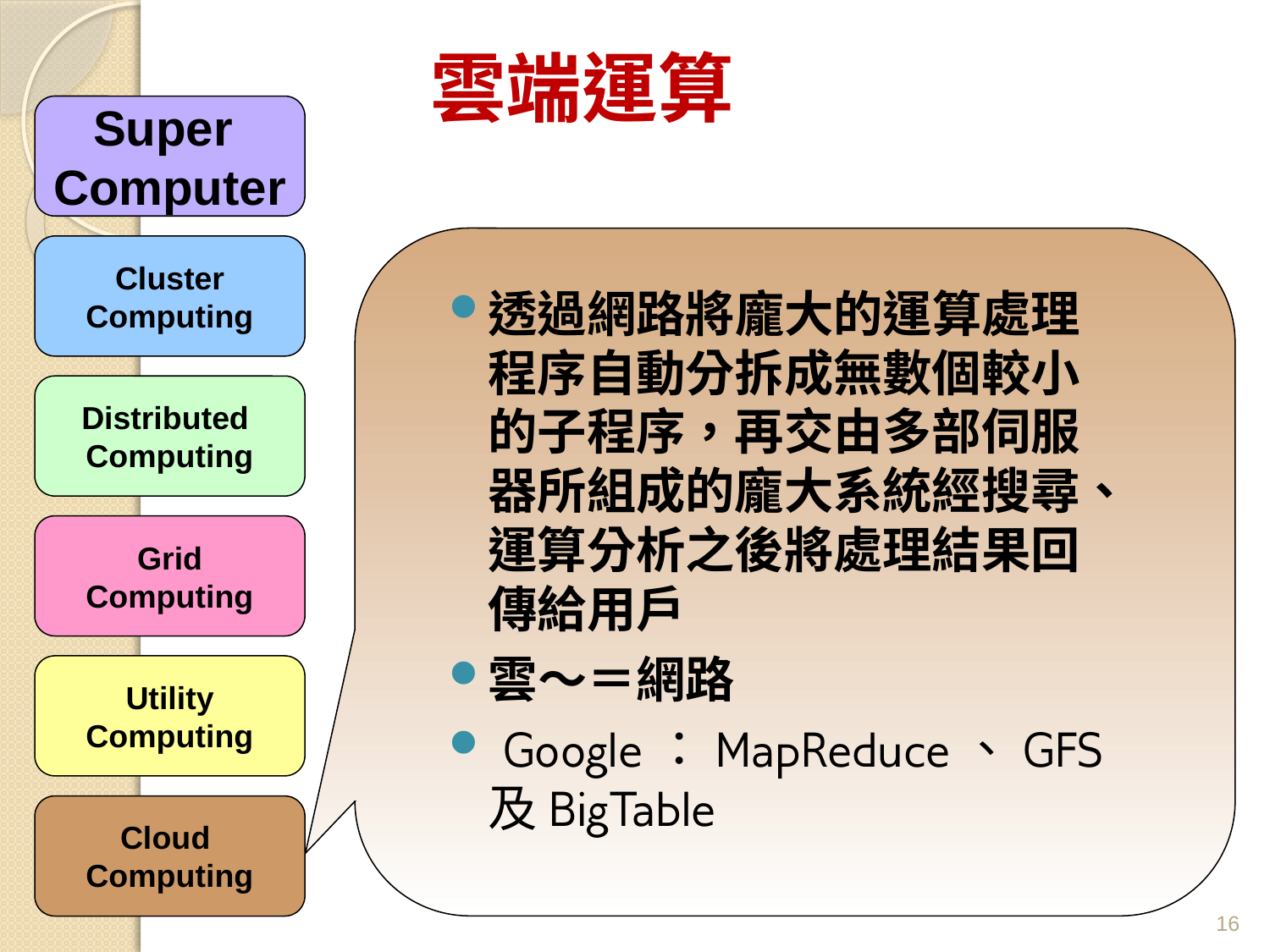

# 雲端運算
Super
Computer

Cluster
Computing
透過網路將龐大的運算處理程序自動分拆成無數個較小的子程序，再交由多部伺服器所組成的龐大系統經搜尋、運算分析之後將處理結果回傳給用戶
雲～＝網路
 Google：MapReduce、GFS及BigTable
Distributed
Computing
Grid
Computing
Utility
Computing
Cloud
Computing
16